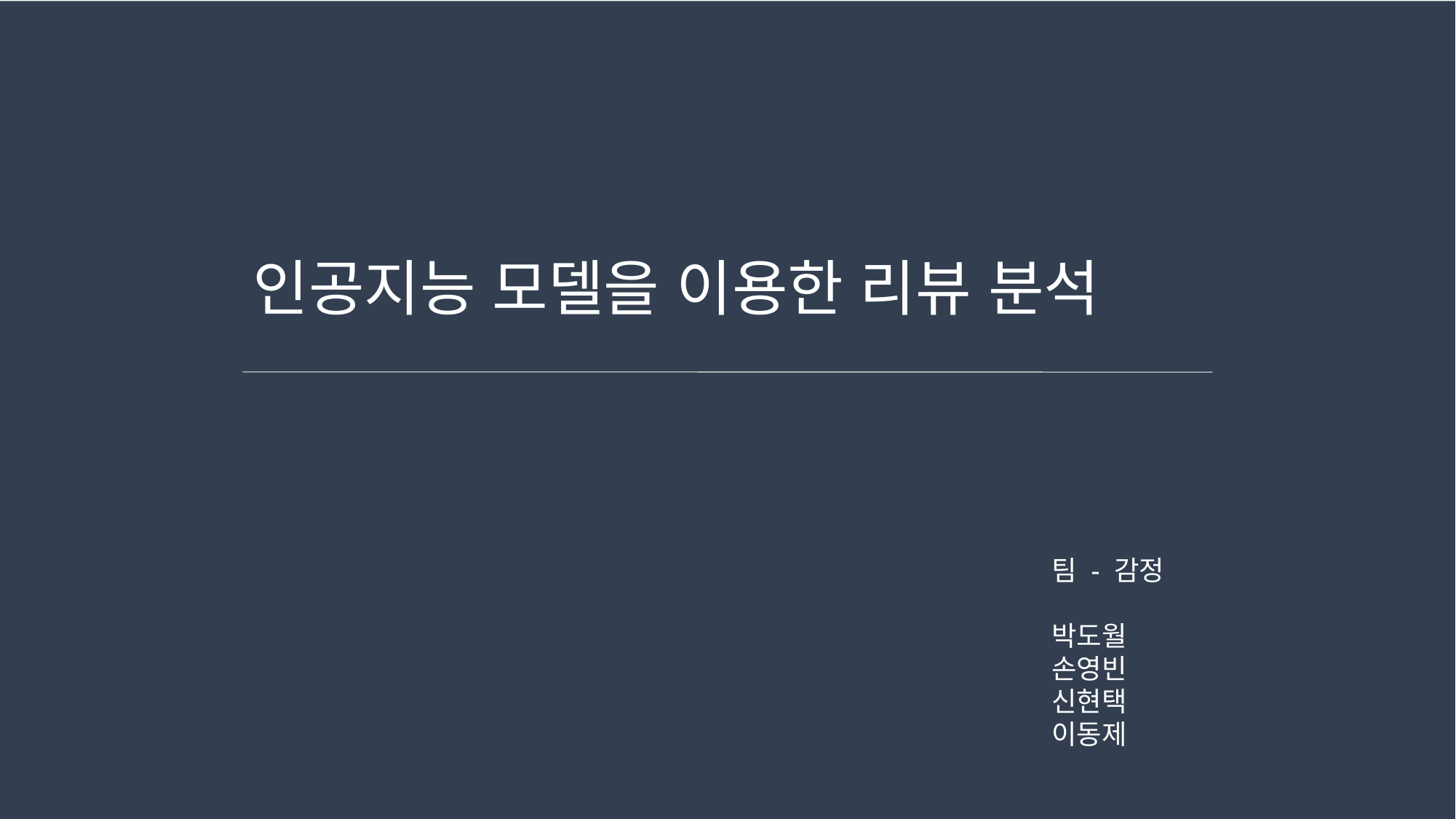

인공지능 모델을 이용한 리뷰 분석
팀 - 감정

박도월
손영빈
신현택
이동제